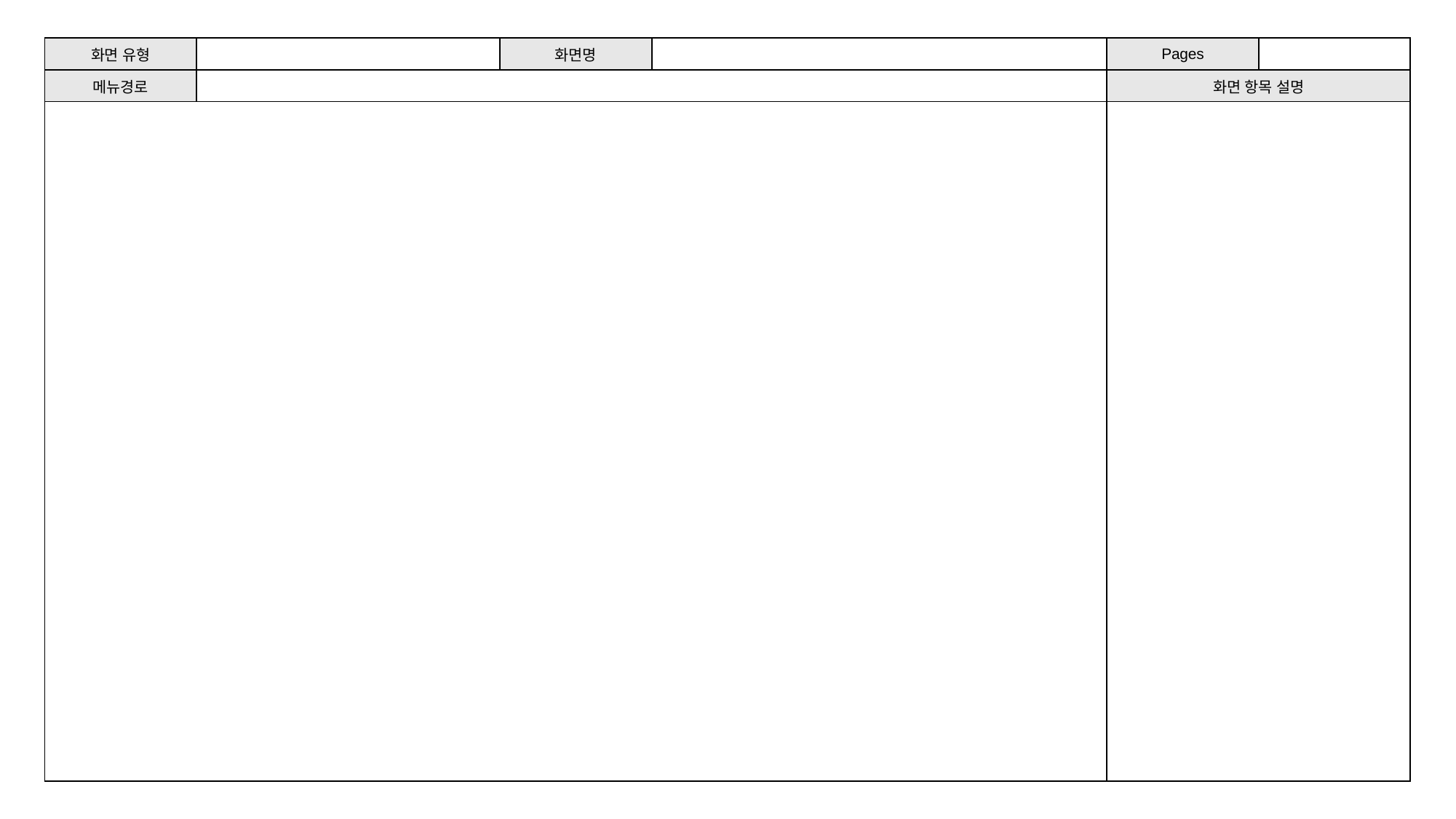

| 화면 유형 |  | 화면명 |  | Pages |  |
| --- | --- | --- | --- | --- | --- |
| 메뉴경로 |  |  |  | 화면 항목 설명 |  |
|  |  |  |  |  |  |